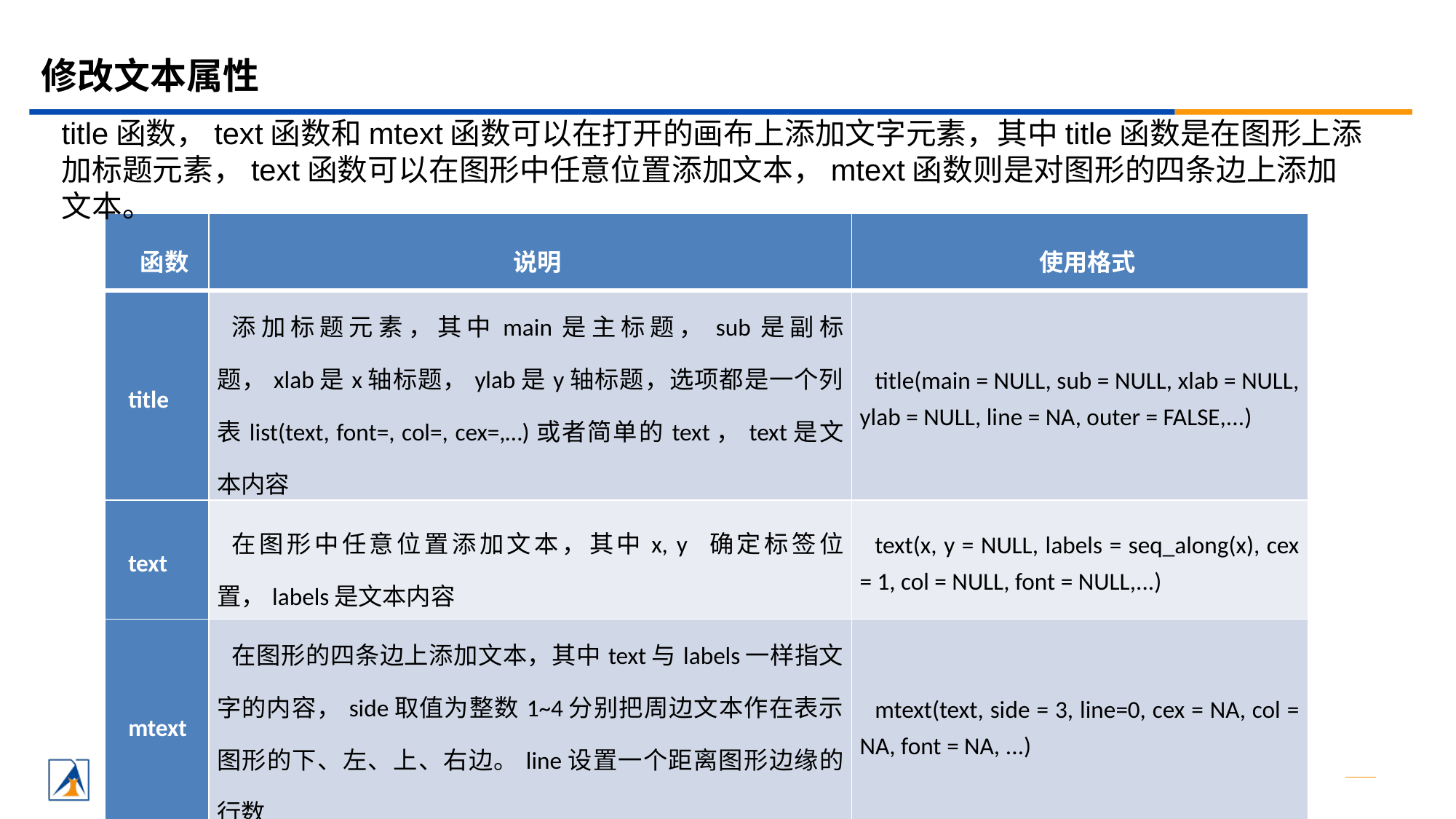

# 修改文本属性
title函数，text函数和mtext函数可以在打开的画布上添加文字元素，其中title函数是在图形上添加标题元素，text函数可以在图形中任意位置添加文本，mtext函数则是对图形的四条边上添加文本。
| 函数 | 说明 | 使用格式 |
| --- | --- | --- |
| title | 添加标题元素，其中main是主标题，sub是副标题，xlab是x轴标题，ylab是y轴标题，选项都是一个列表list(text, font=, col=, cex=,…)或者简单的text，text是文本内容 | title(main = NULL, sub = NULL, xlab = NULL, ylab = NULL, line = NA, outer = FALSE,...) |
| text | 在图形中任意位置添加文本，其中x, y 确定标签位置，labels是文本内容 | text(x, y = NULL, labels = seq\_along(x), cex = 1, col = NULL, font = NULL,...) |
| mtext | 在图形的四条边上添加文本，其中text与labels一样指文字的内容，side取值为整数1~4分别把周边文本作在表示图形的下、左、上、右边。line设置一个距离图形边缘的行数 | mtext(text, side = 3, line=0, cex = NA, col = NA, font = NA, ...) |